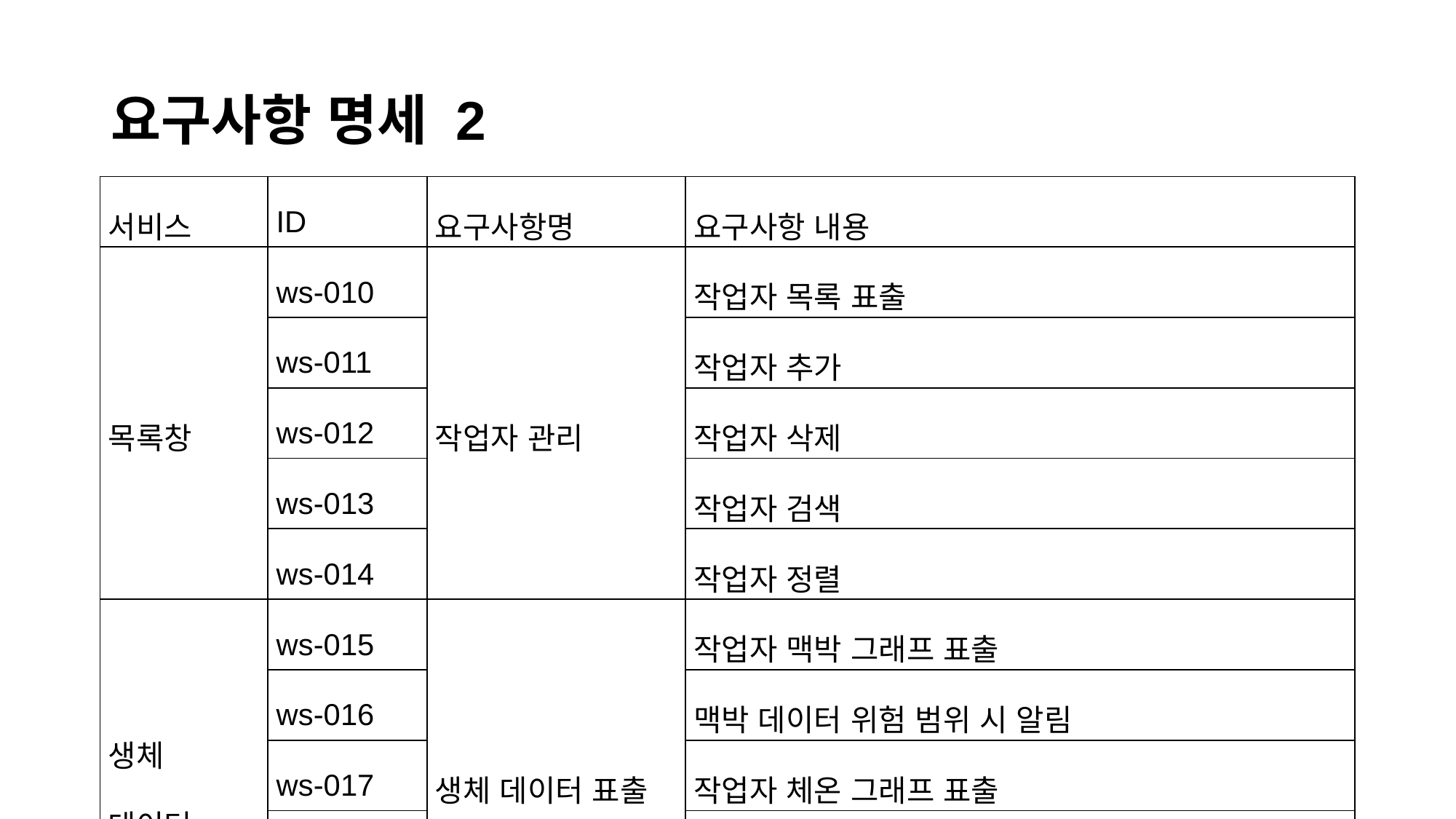

# 요구사항 명세 2
| 서비스 | ID | 요구사항명 | 요구사항 내용 |
| --- | --- | --- | --- |
| 목록창 | ws-010 | 작업자 관리 | 작업자 목록 표출 |
|  | ws-011 |  | 작업자 추가 |
|  | ws-012 |  | 작업자 삭제 |
|  | ws-013 |  | 작업자 검색 |
|  | ws-014 |  | 작업자 정렬 |
| 생체 데이터 | ws-015 | 생체 데이터 표출 | 작업자 맥박 그래프 표출 |
|  | ws-016 |  | 맥박 데이터 위험 범위 시 알림 |
|  | ws-017 |  | 작업자 체온 그래프 표출 |
|  | ws-018 |  | 체온 데이터 위험 범위 시 알림 |
|  | ws-020 |  | Gyro sensor 데이터 위험 범위 시 알림 |